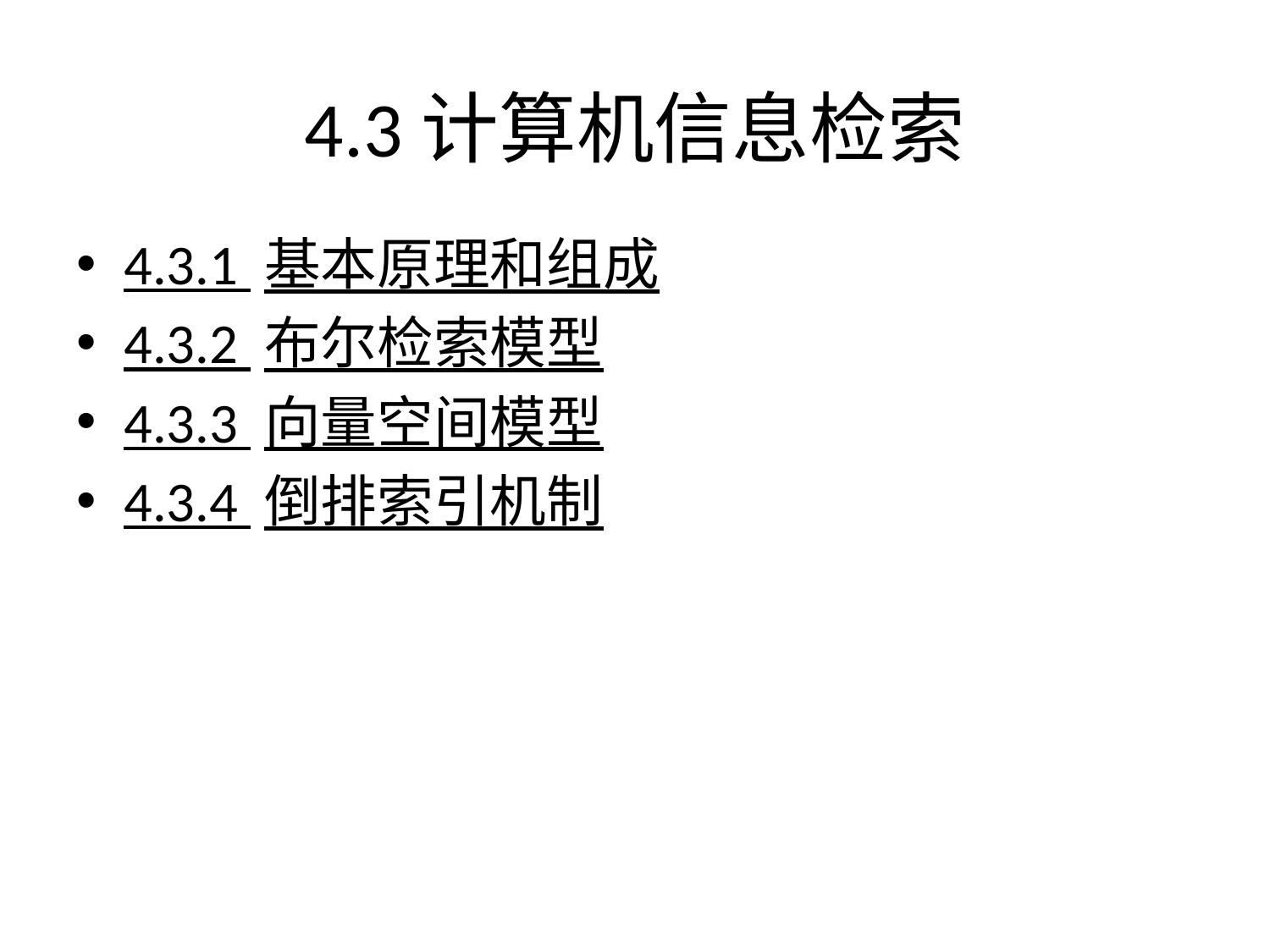

# 4.3计算机信息检索
4.3.1 基本原理和组成
4.3.2 布尔检索模型
4.3.3 向量空间模型
4.3.4 倒排索引机制